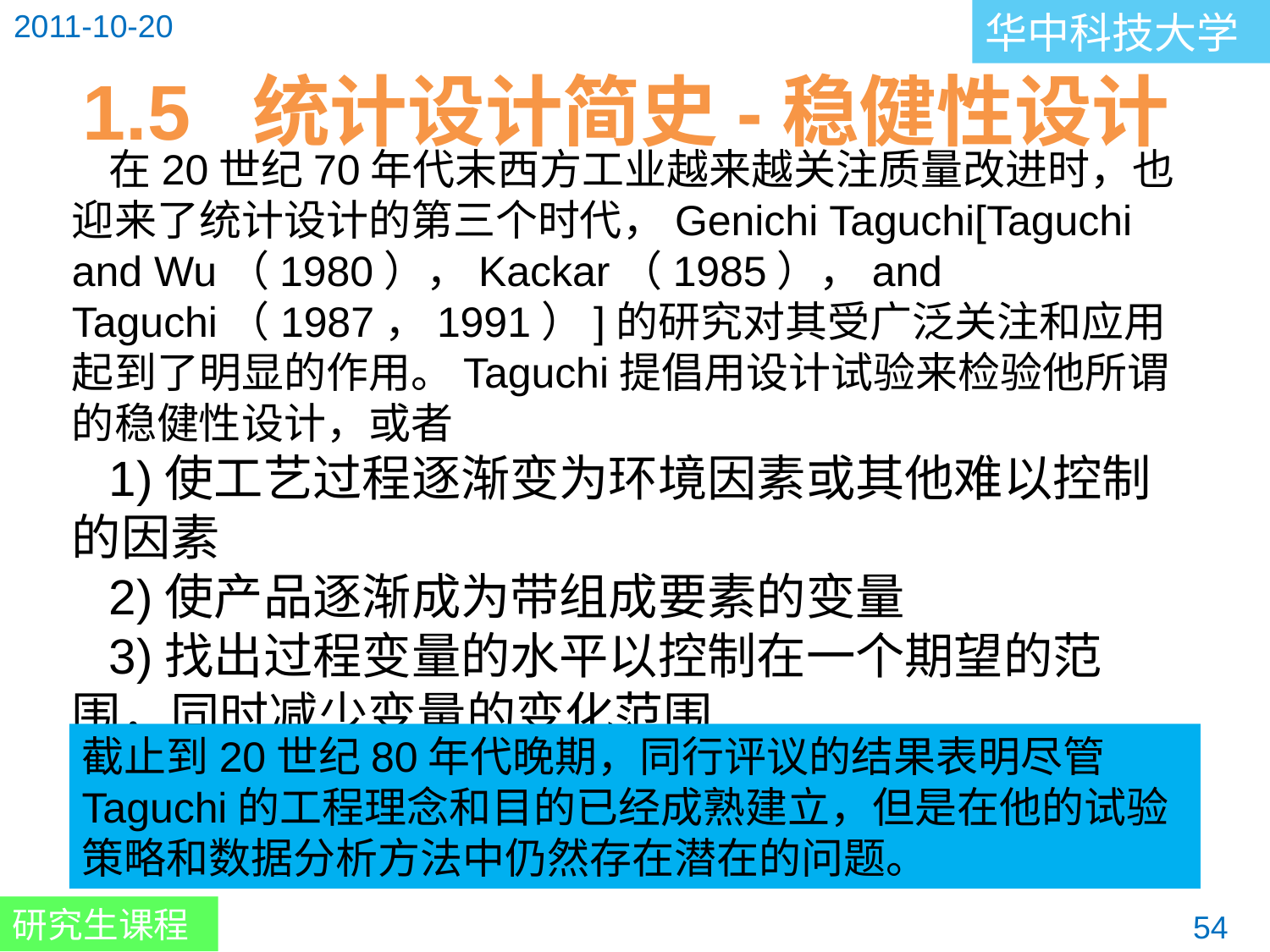

1.5  统计设计简史-稳健性设计
在20世纪70年代末西方工业越来越关注质量改进时，也迎来了统计设计的第三个时代，Genichi Taguchi[Taguchi and Wu（1980），Kackar（1985），and Taguchi（1987，1991）]的研究对其受广泛关注和应用起到了明显的作用。Taguchi提倡用设计试验来检验他所谓的稳健性设计，或者
1)使工艺过程逐渐变为环境因素或其他难以控制的因素
2)使产品逐渐成为带组成要素的变量
3)找出过程变量的水平以控制在一个期望的范围，同时减少变量的变化范围
截止到20世纪80年代晚期，同行评议的结果表明尽管Taguchi的工程理念和目的已经成熟建立，但是在他的试验策略和数据分析方法中仍然存在潜在的问题。